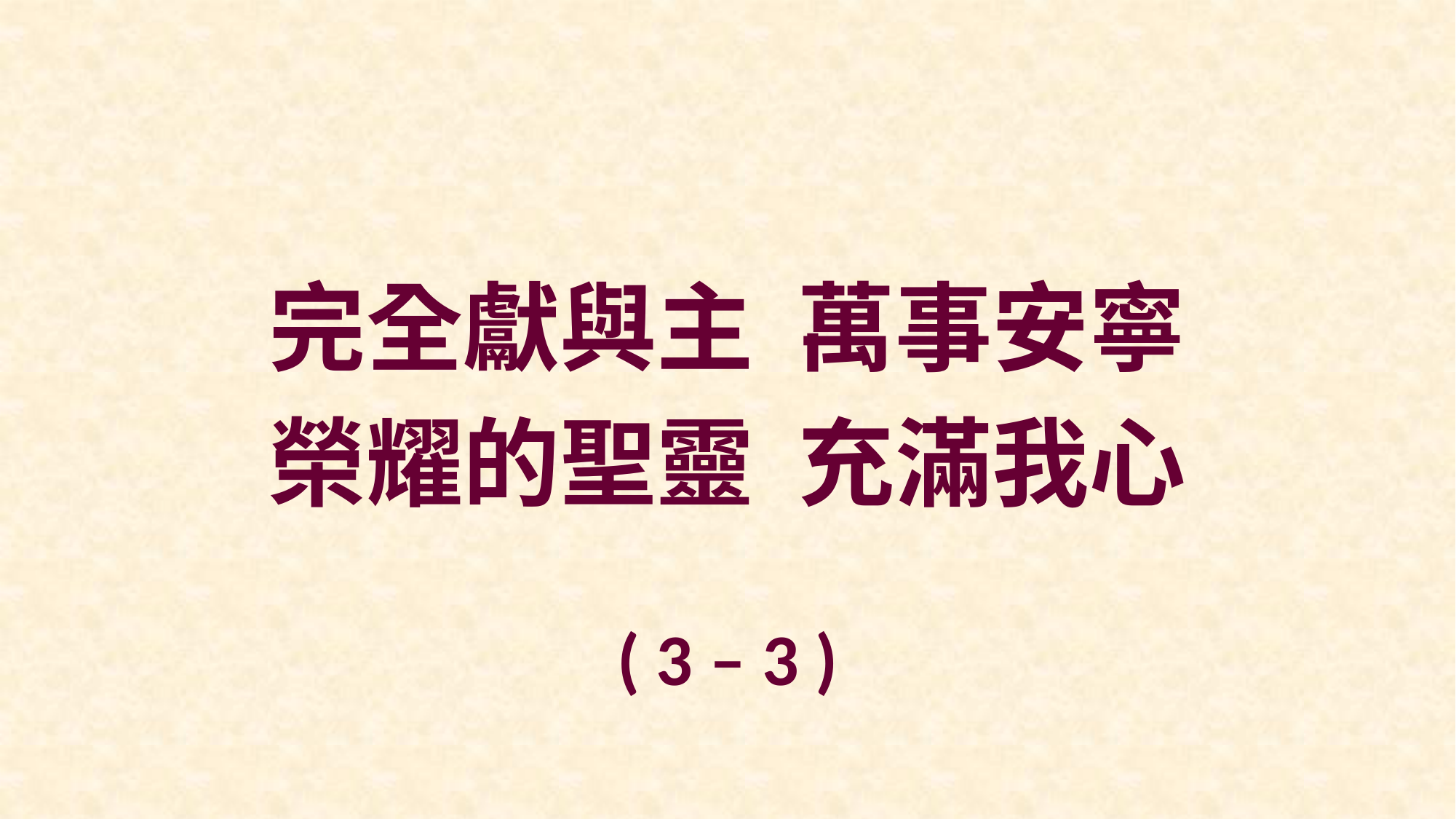

完全獻與主  萬事安寧
榮耀的聖靈  充滿我心
( 3 – 3 )